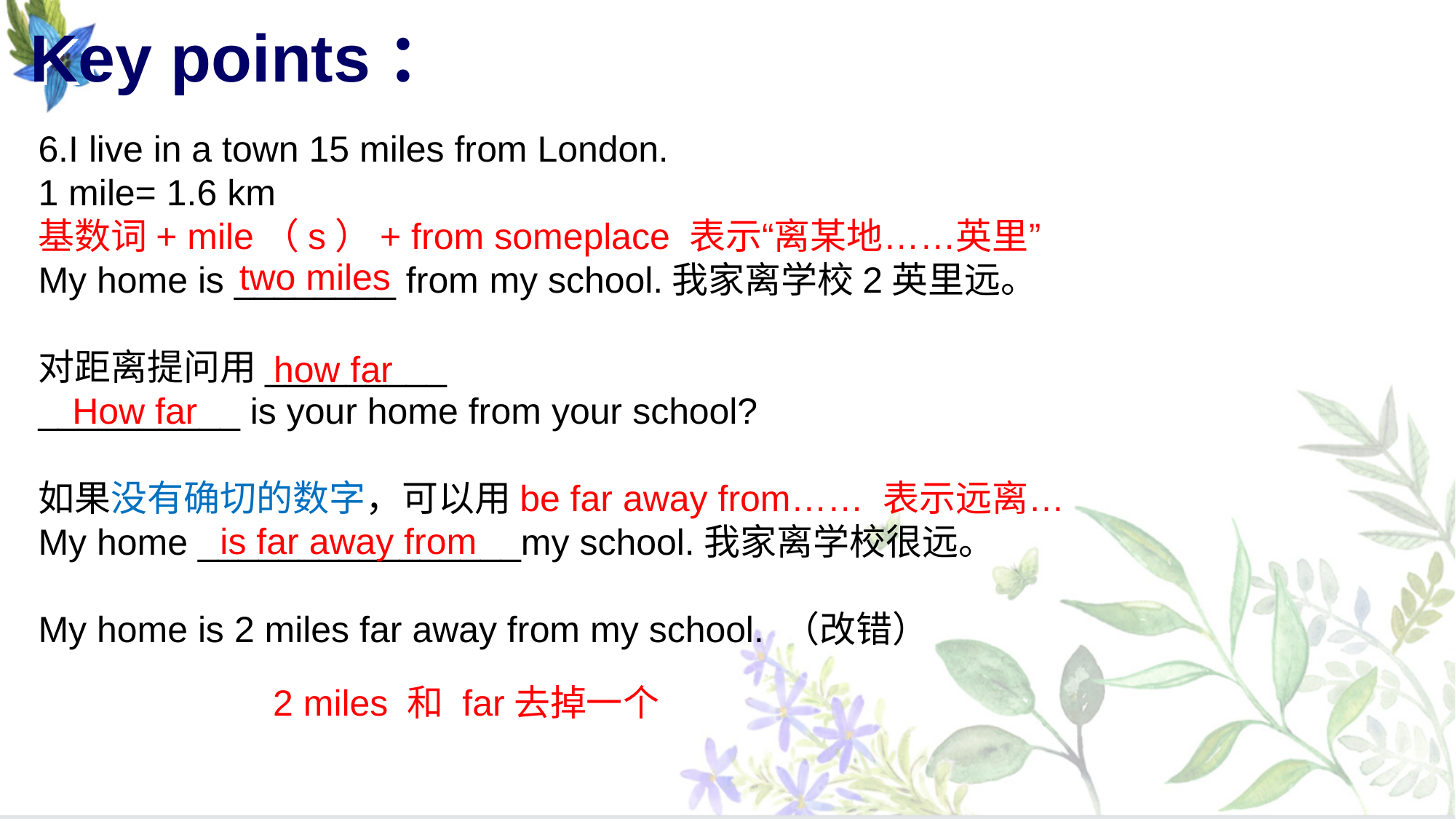

# Key points：
6.I live in a town 15 miles from London.
1 mile= 1.6 km
基数词+ mile（s）+ from someplace 表示“离某地……英里”
My home is ________ from my school.我家离学校2英里远。

对距离提问用_________
__________ is your home from your school?

如果没有确切的数字，可以用be far away from…… 表示远离…
My home ________________my school.我家离学校很远。

My home is 2 miles far away from my school. （改错）
two miles
how far
How far
is far away from
2 miles 和 far去掉一个